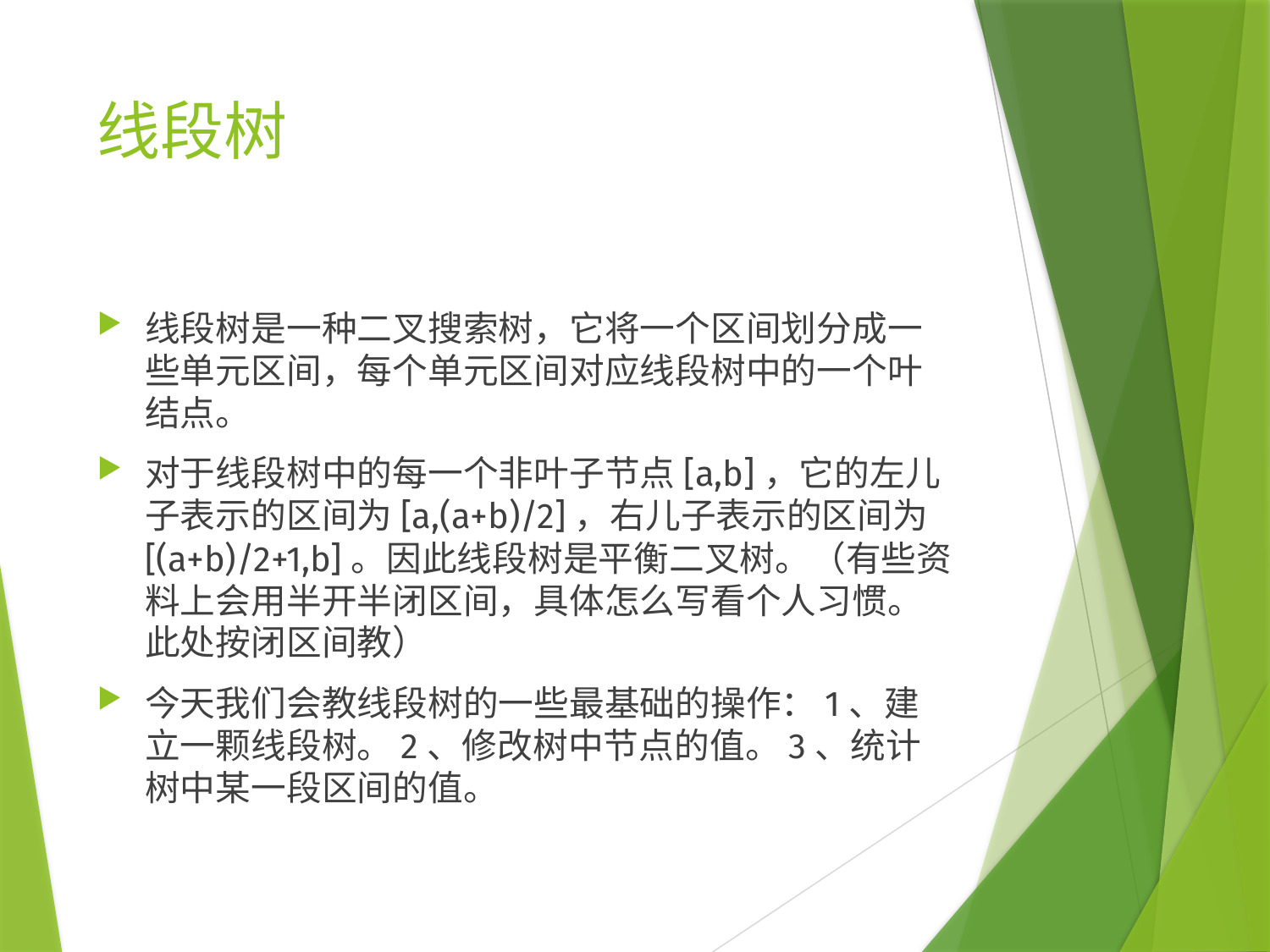

# 线段树
线段树是一种二叉搜索树，它将一个区间划分成一些单元区间，每个单元区间对应线段树中的一个叶结点。
对于线段树中的每一个非叶子节点[a,b]，它的左儿子表示的区间为[a,(a+b)/2]，右儿子表示的区间为[(a+b)/2+1,b]。因此线段树是平衡二叉树。（有些资料上会用半开半闭区间，具体怎么写看个人习惯。此处按闭区间教）
今天我们会教线段树的一些最基础的操作：1、建立一颗线段树。2、修改树中节点的值。3、统计树中某一段区间的值。